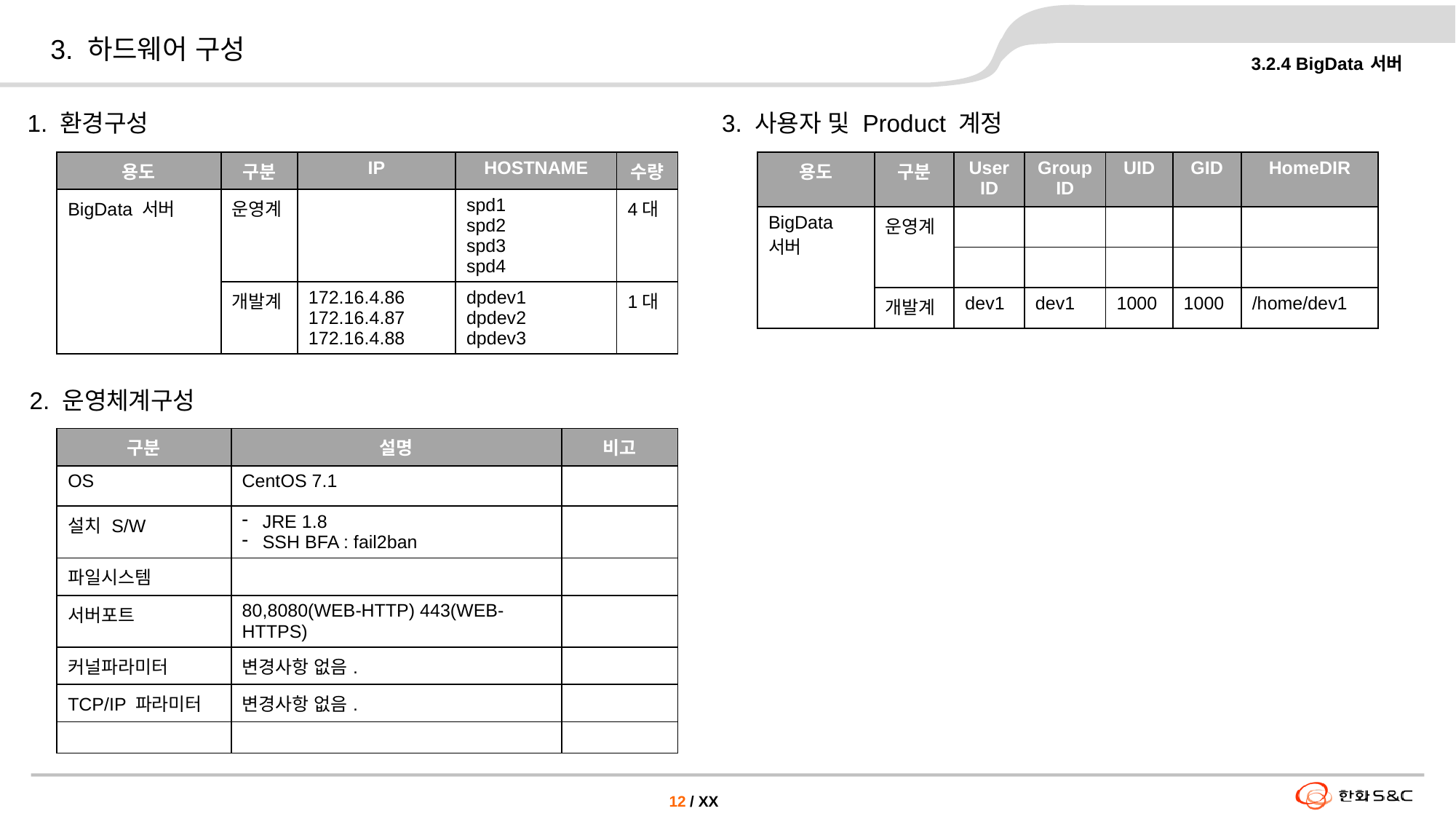

# 3. 하드웨어 구성
3.2.4 BigData 서버
1. 환경구성
3. 사용자 및 Product 계정
| 용도 | 구분 | IP | HOSTNAME | 수량 |
| --- | --- | --- | --- | --- |
| BigData 서버 | 운영계 |  | spd1 spd2 spd3 spd4 | 4대 |
|  | 개발계 | 172.16.4.86 172.16.4.87 172.16.4.88 | dpdev1 dpdev2 dpdev3 | 1대 |
| 용도 | 구분 | User ID | Group ID | UID | GID | HomeDIR |
| --- | --- | --- | --- | --- | --- | --- |
| BigData 서버 | 운영계 |  |  |  |  |  |
|  |  |  |  |  |  |  |
|  | 개발계 | dev1 | dev1 | 1000 | 1000 | /home/dev1 |
2. 운영체계구성
| 구분 | 설명 | 비고 |
| --- | --- | --- |
| OS | CentOS 7.1 |  |
| 설치 S/W | JRE 1.8 SSH BFA : fail2ban |  |
| 파일시스템 |  |  |
| 서버포트 | 80,8080(WEB-HTTP) 443(WEB-HTTPS) |  |
| 커널파라미터 | 변경사항 없음. |  |
| TCP/IP 파라미터 | 변경사항 없음. |  |
|  |  |  |